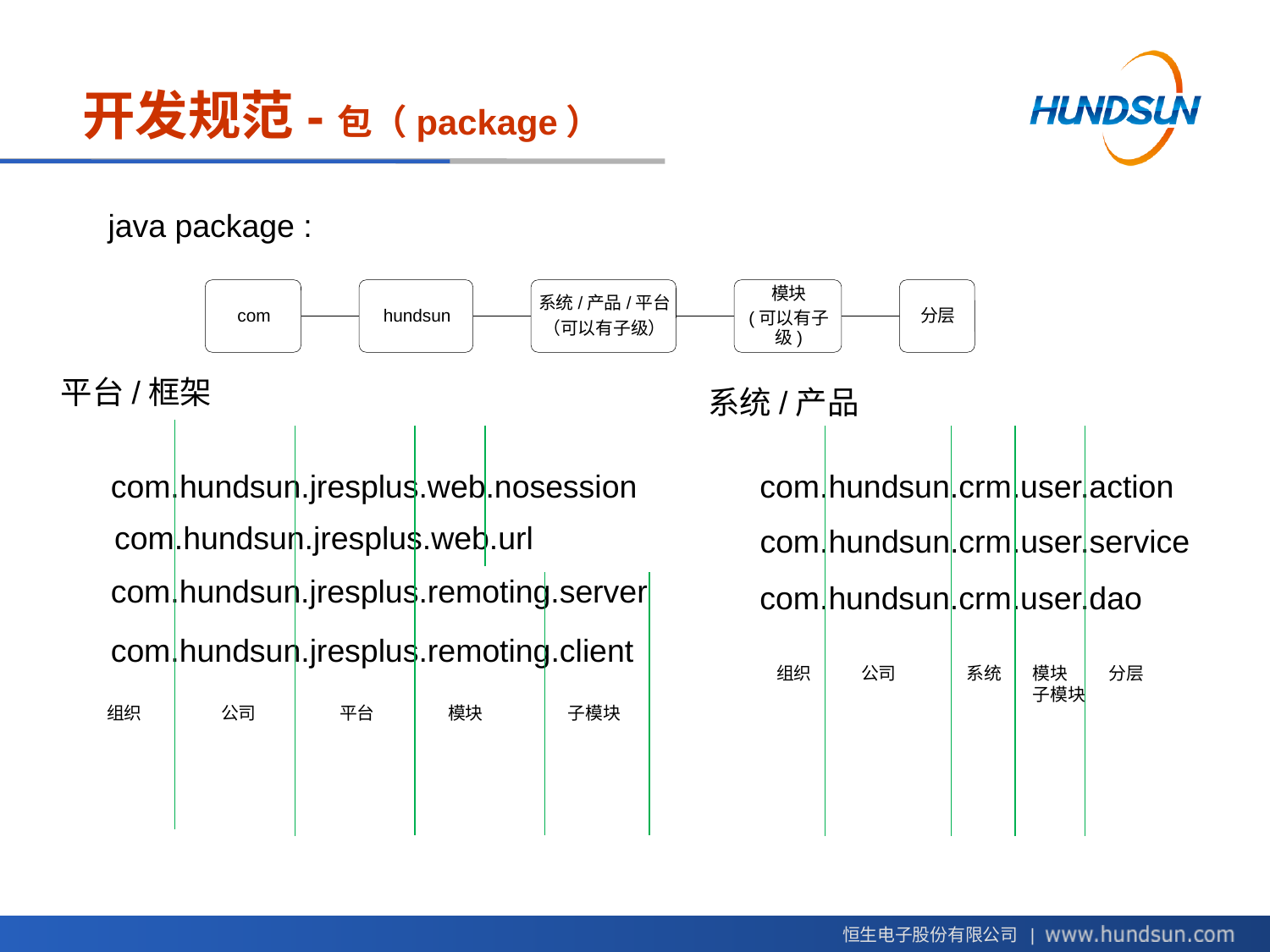

# 开发规范-包（package）
com

hundsun

系统/产品/平台
（可以有子级）

模块
(可以有子级)

分层
java package :
平台/框架
系统/产品
com.hundsun.jresplus.web.nosession
com.hundsun.crm.user.action
com.hundsun.jresplus.web.url
com.hundsun.crm.user.service
com.hundsun.jresplus.remoting.server
com.hundsun.crm.user.dao
com.hundsun.jresplus.remoting.client
组织
公司
系统
模块
子模块
分层
组织
公司
平台
模块
子模块